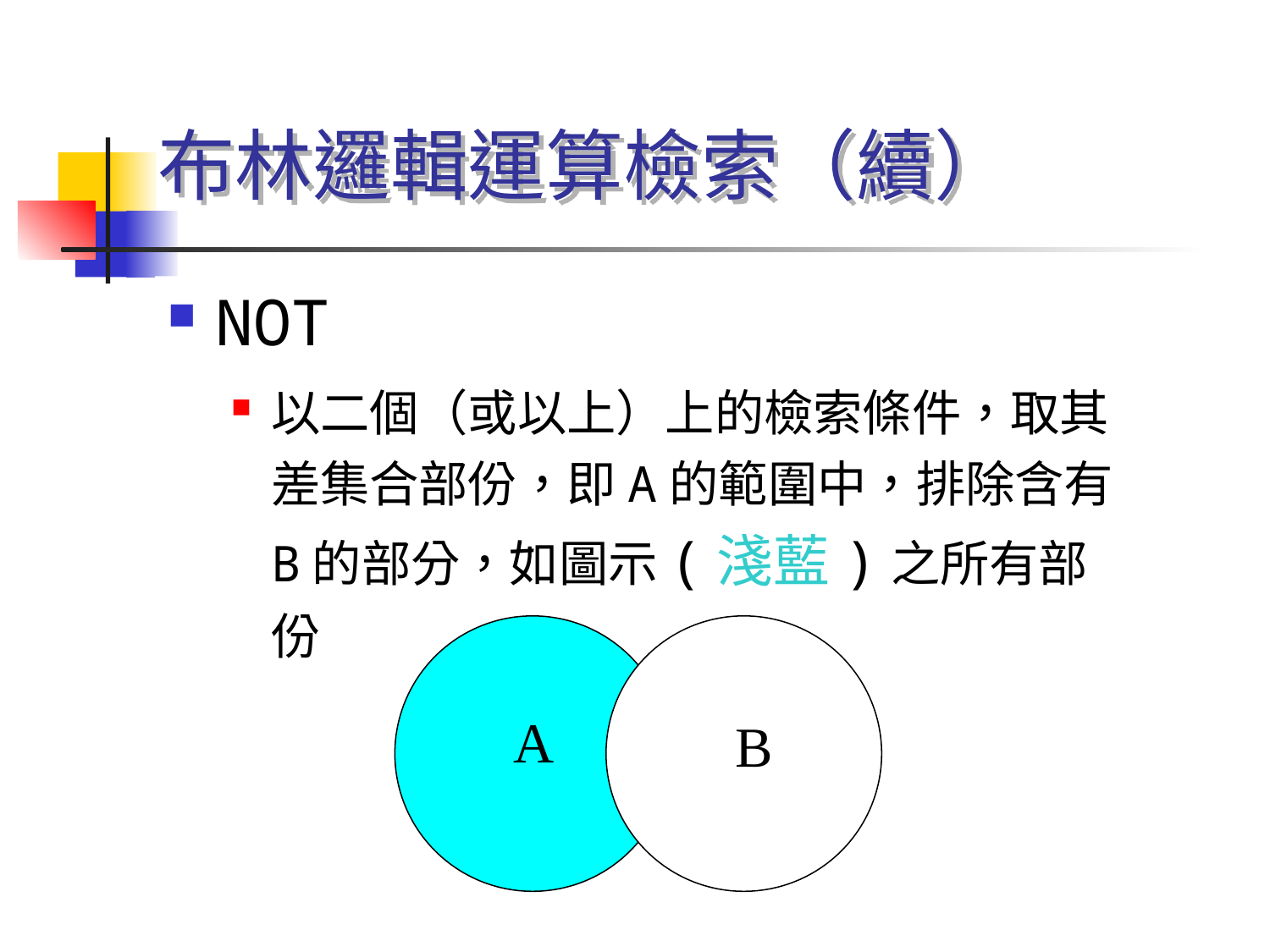

# 布林邏輯運算檢索（續）
NOT
以二個（或以上）上的檢索條件，取其差集合部份，即A的範圍中，排除含有B的部分，如圖示(淺藍)之所有部份

A

B